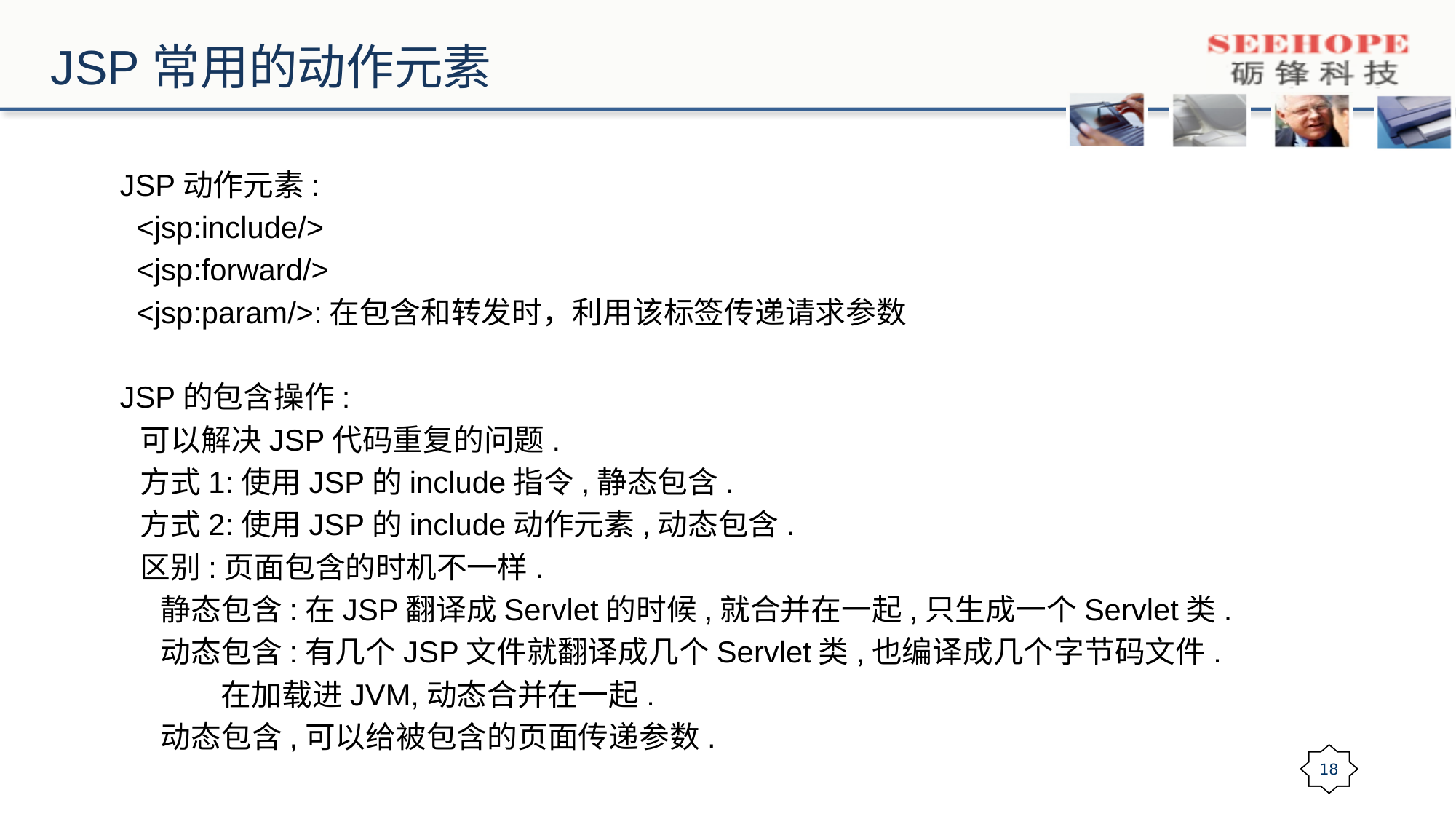

# JSP常用的动作元素
JSP动作元素:
  <jsp:include/>
  <jsp:forward/>
  <jsp:param/>:在包含和转发时，利用该标签传递请求参数

JSP的包含操作:
  可以解决JSP代码重复的问题.
  方式1:使用JSP的include指令,静态包含.
  方式2:使用JSP的include动作元素,动态包含.
  区别:页面包含的时机不一样.
     静态包含:在JSP翻译成Servlet的时候,就合并在一起,只生成一个Servlet类.
     动态包含:有几个JSP文件就翻译成几个Servlet类,也编译成几个字节码文件.
              在加载进JVM,动态合并在一起.
     动态包含,可以给被包含的页面传递参数.